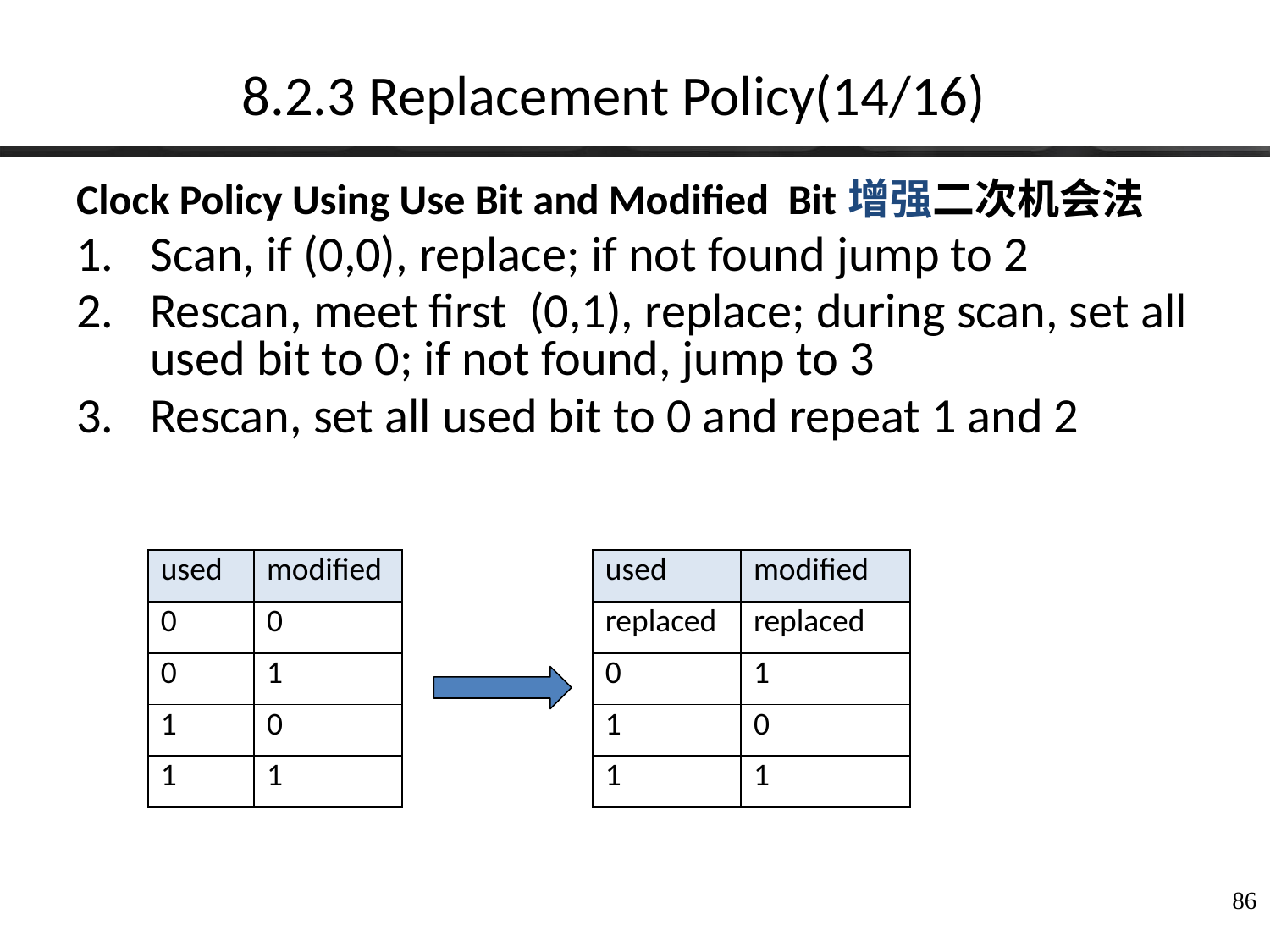

8.2.3 Replacement Policy(14/16)
Clock Policy Using Use Bit and Modified  Bit增强二次机会法
Scan, if (0,0), replace; if not found jump to 2
Rescan, meet first  (0,1), replace; during scan, set all used bit to 0; if not found, jump to 3
Rescan, set all used bit to 0 and repeat 1 and 2

| used | modified |
| --- | --- |
| 0 | 0 |
| 0 | 1 |
| 1 | 0 |
| 1 | 1 |
| used | modified |
| --- | --- |
| replaced | replaced |
| 0 | 1 |
| 1 | 0 |
| 1 | 1 |

86